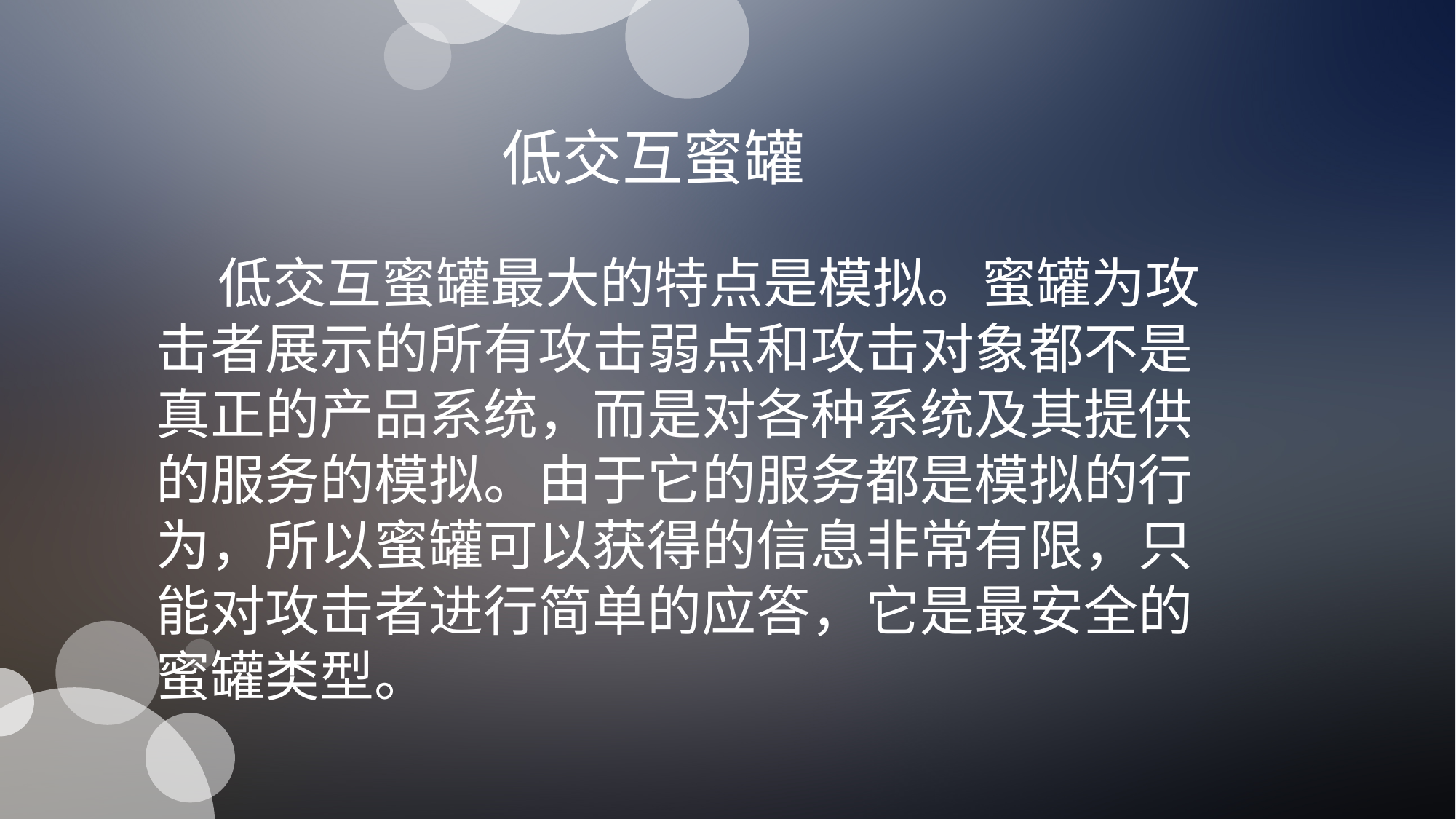

低交互蜜罐

    低交互蜜罐最大的特点是模拟。蜜罐为攻击者展示的所有攻击弱点和攻击对象都不是真正的产品系统，而是对各种系统及其提供的服务的模拟。由于它的服务都是模拟的行为，所以蜜罐可以获得的信息非常有限，只能对攻击者进行简单的应答，它是最安全的蜜罐类型。